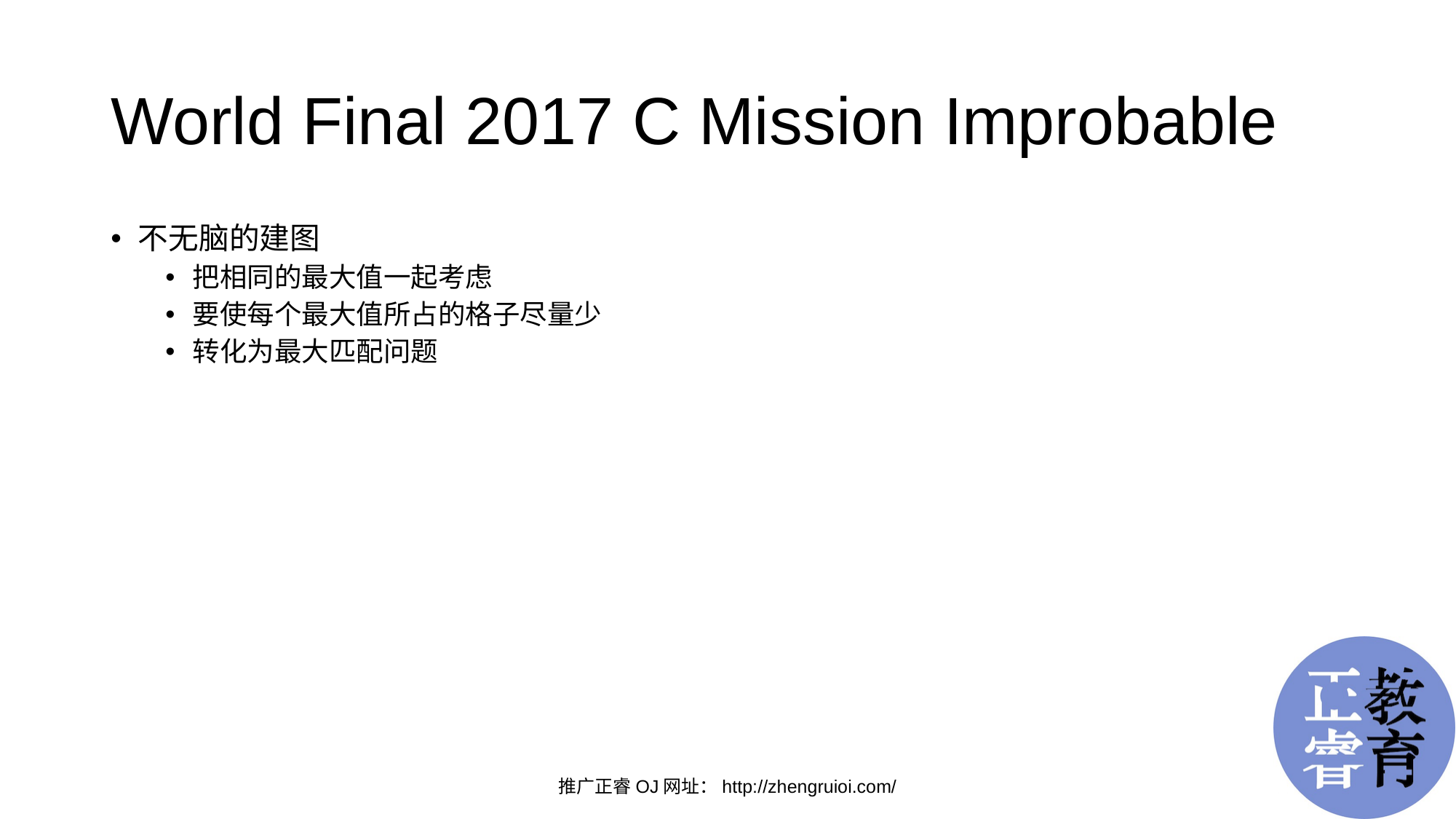

# World Final 2017 C Mission Improbable
不无脑的建图
把相同的最大值一起考虑
要使每个最大值所占的格子尽量少
转化为最大匹配问题